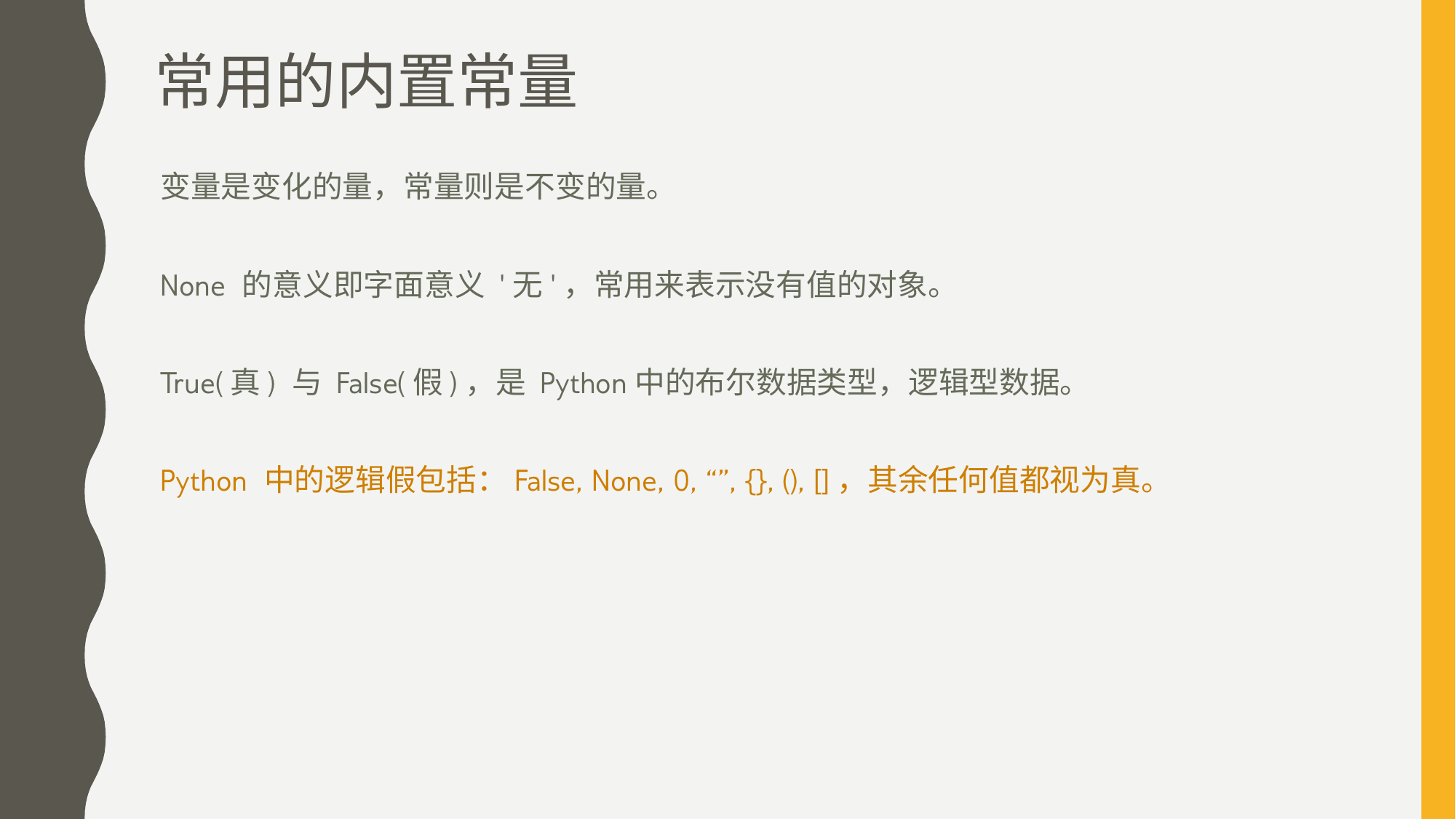

# 常用的内置常量
变量是变化的量，常量则是不变的量。

None 的意义即字面意义 '无'，常用来表示没有值的对象。

True(真) 与 False(假)，是 Python中的布尔数据类型，逻辑型数据。

Python 中的逻辑假包括：False, None, 0, “”, {}, (), []，其余任何值都视为真。